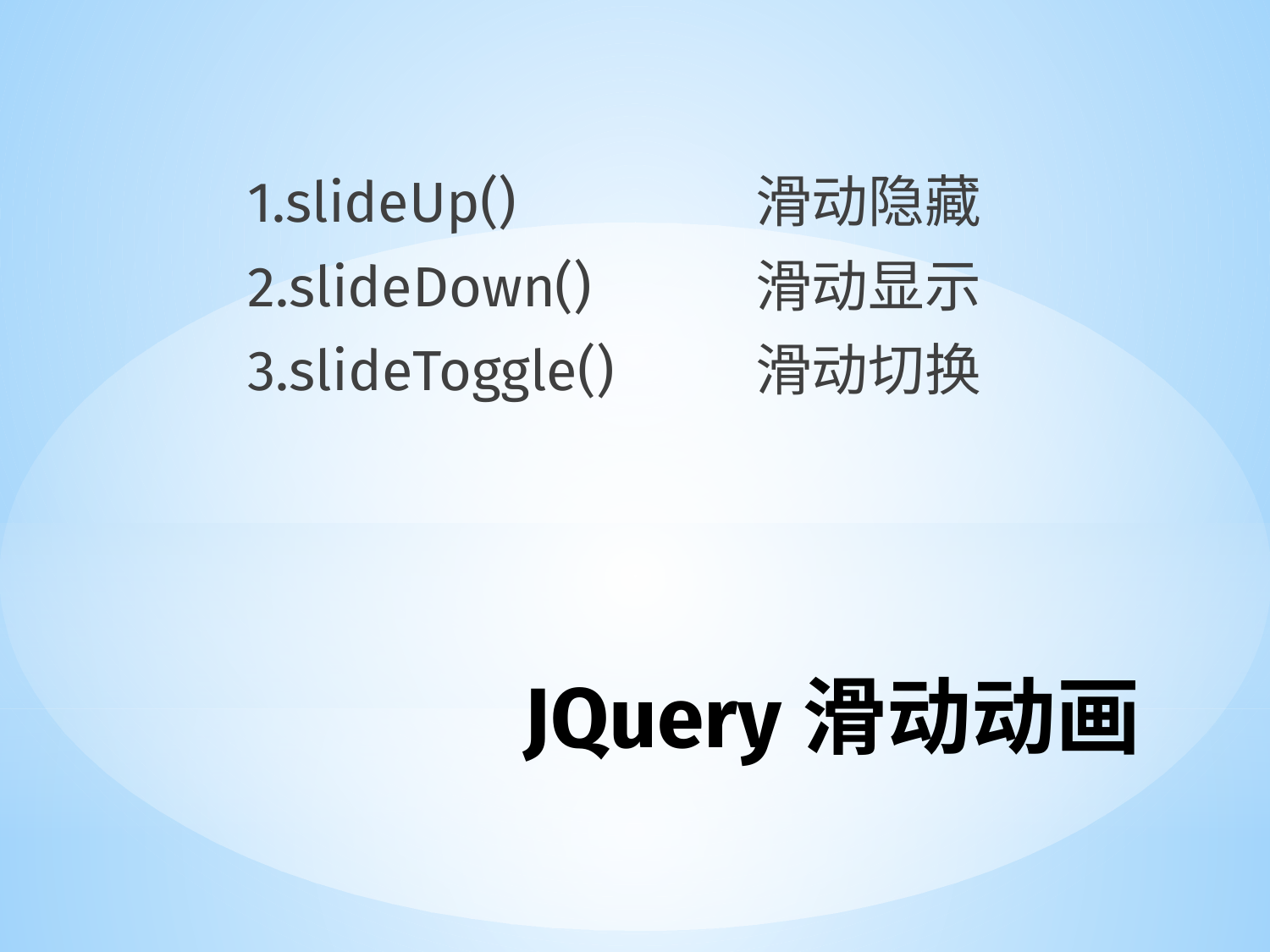

1.slideUp()     		滑动隐藏
2.slideDown()   	滑动显示
3.slideToggle() 	滑动切换
# JQuery滑动动画